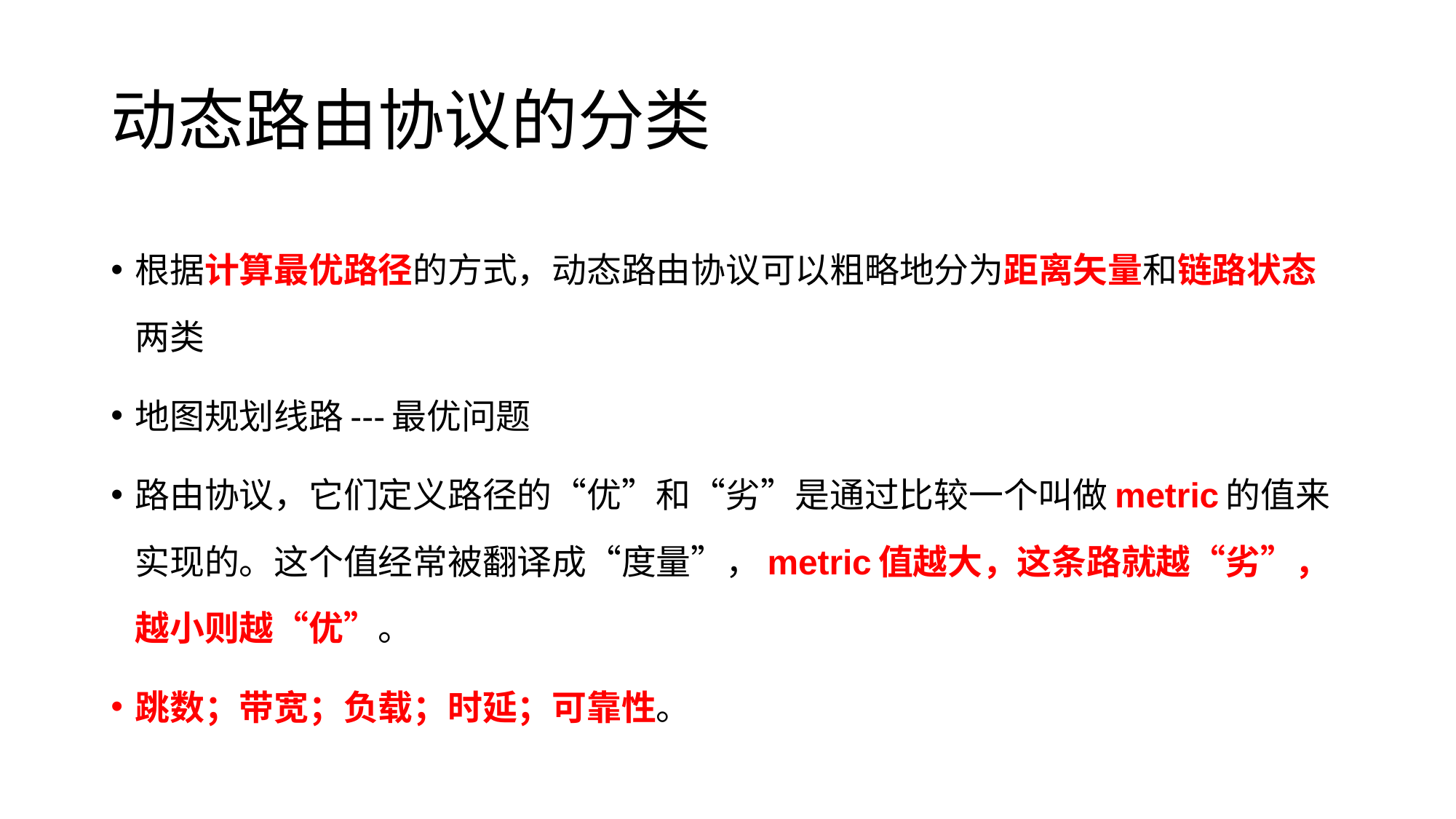

# 动态路由协议的分类
根据计算最优路径的方式，动态路由协议可以粗略地分为距离矢量和链路状态两类
地图规划线路---最优问题
路由协议，它们定义路径的“优”和“劣”是通过比较一个叫做metric的值来实现的。这个值经常被翻译成“度量”，metric值越大，这条路就越“劣”，越小则越“优”。
跳数；带宽；负载；时延；可靠性。